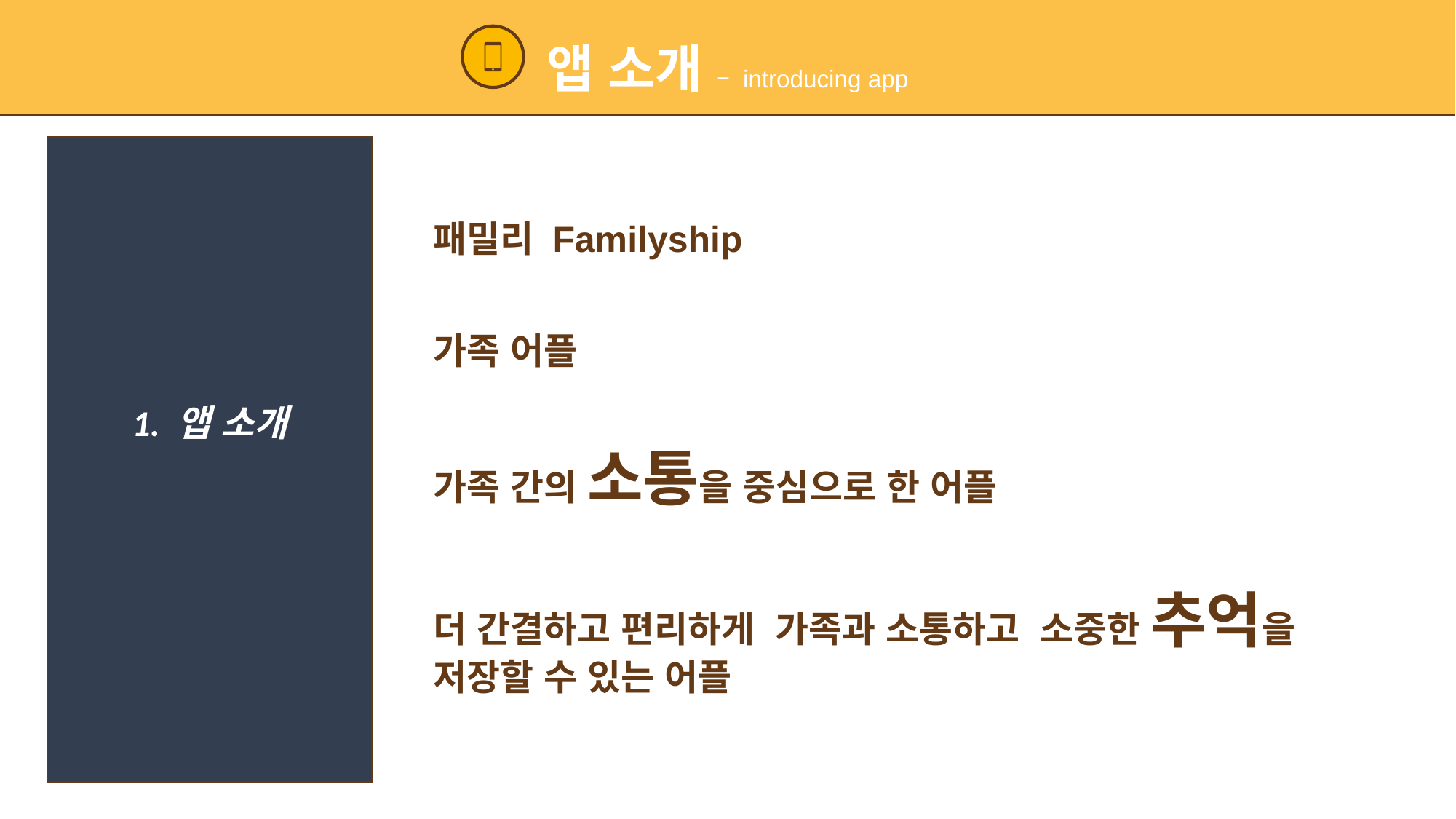

앱 소개 – introducing app

패밀리 Familyship
가족 어플

1. 앱 소개
가족 간의 소통을 중심으로 한 어플
더 간결하고 편리하게  가족과 소통하고  소중한 추억을 저장할 수 있는 어플